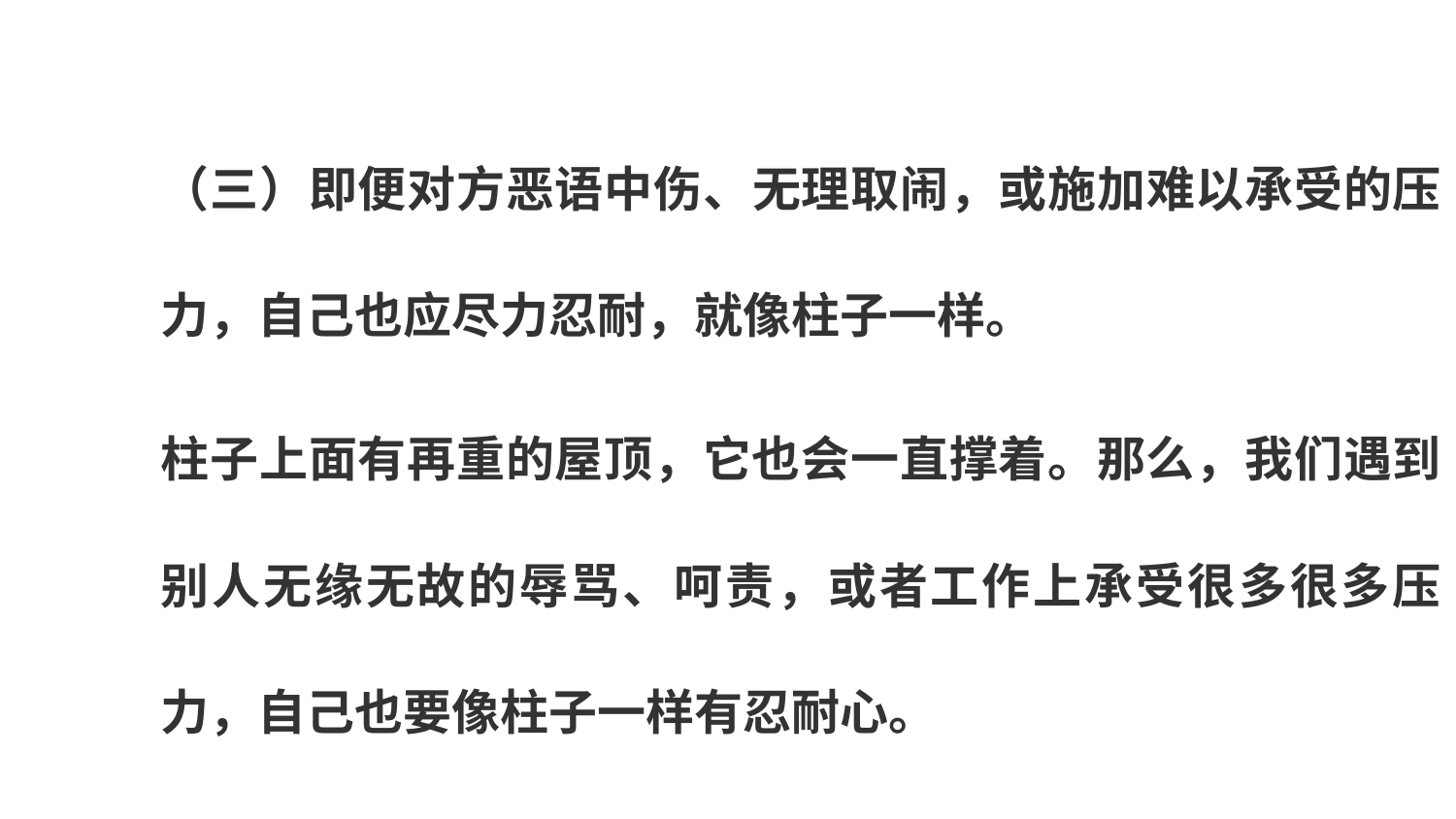

（三）即便对方恶语中伤、无理取闹，或施加难以承受的压力，自己也应尽力忍耐，就像柱子一样。
柱子上面有再重的屋顶，它也会一直撑着。那么，我们遇到别人无缘无故的辱骂、呵责，或者工作上承受很多很多压力，自己也要像柱子一样有忍耐心。